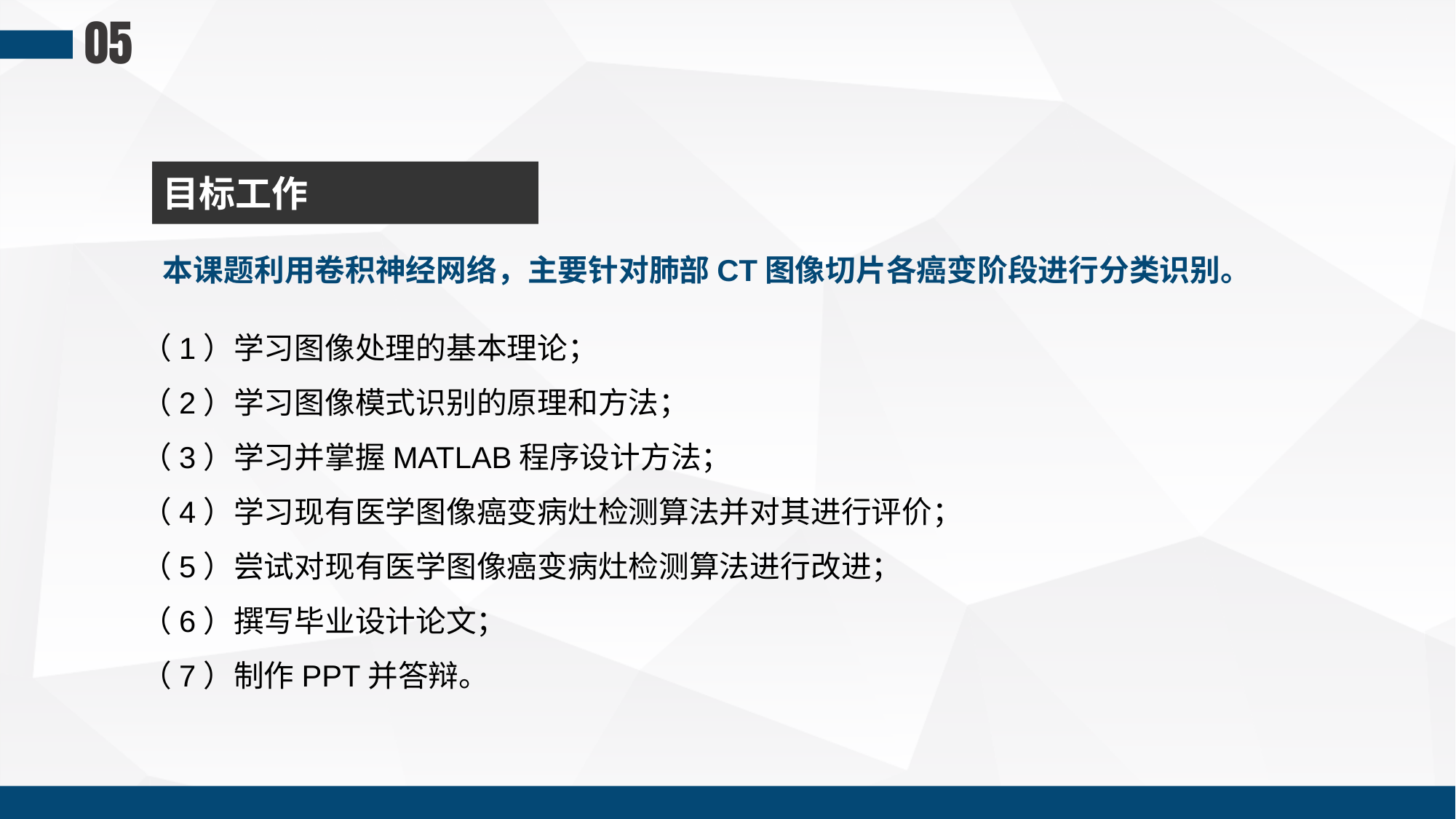

05

目标工作
本课题利用卷积神经网络，主要针对肺部CT图像切片各癌变阶段进行分类识别。
（1）学习图像处理的基本理论；
（2）学习图像模式识别的原理和方法；
（3）学习并掌握MATLAB程序设计方法；
（4）学习现有医学图像癌变病灶检测算法并对其进行评价；
（5）尝试对现有医学图像癌变病灶检测算法进行改进；
（6）撰写毕业设计论文；
（7）制作PPT并答辩。